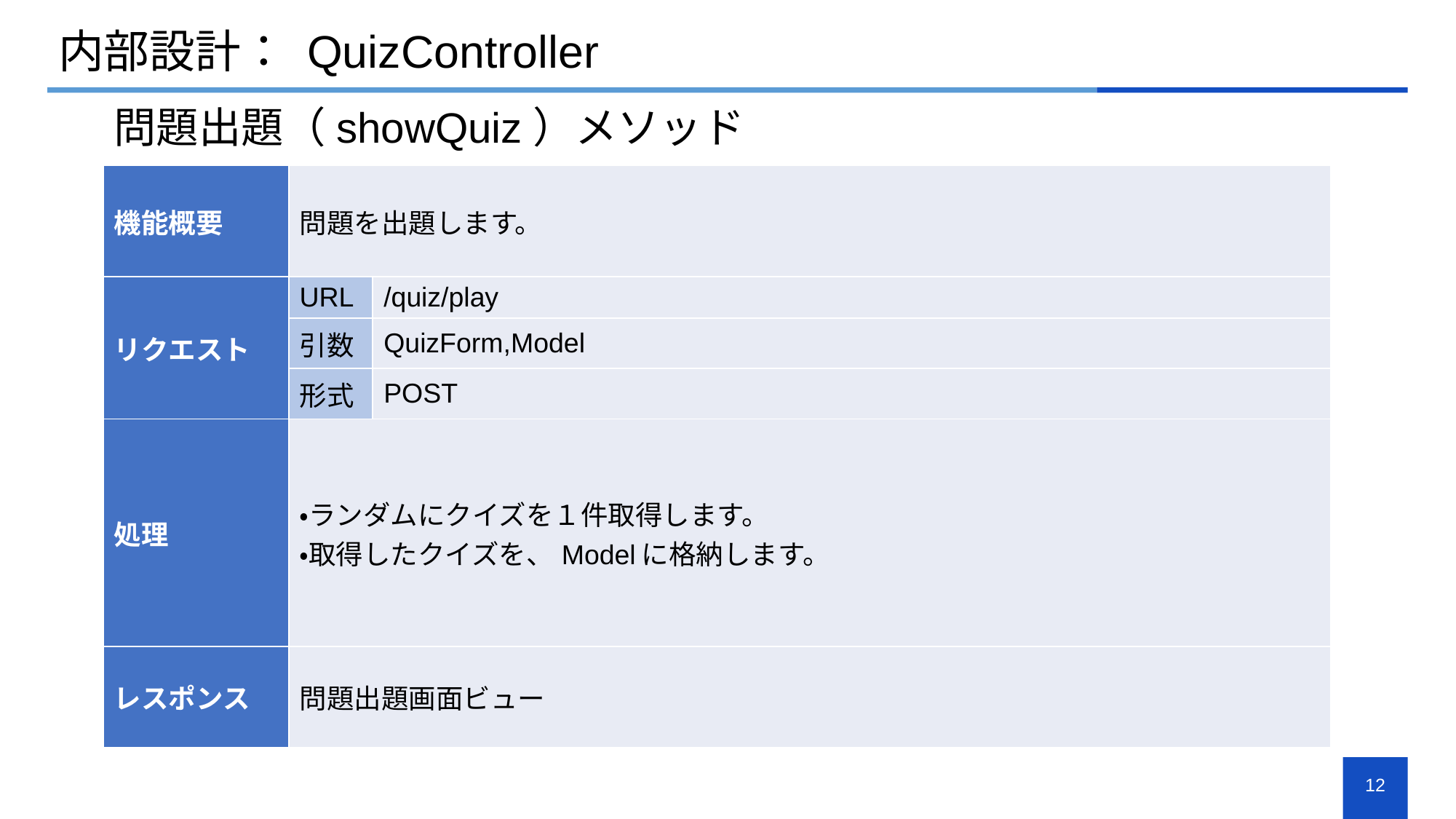

# 内部設計： QuizController
問題出題（showQuiz）メソッド
| 機能概要 | 問題を出題します。 |  |
| --- | --- | --- |
| リクエスト | URL | /quiz/play |
|  | 引数 | QuizForm,Model |
|  | 形式 | POST |
| 処理 | ・ランダムにクイズを１件取得します。 ・取得したクイズを、Modelに格納します。 |  |
| レスポンス | 問題出題画面ビュー |  |
12